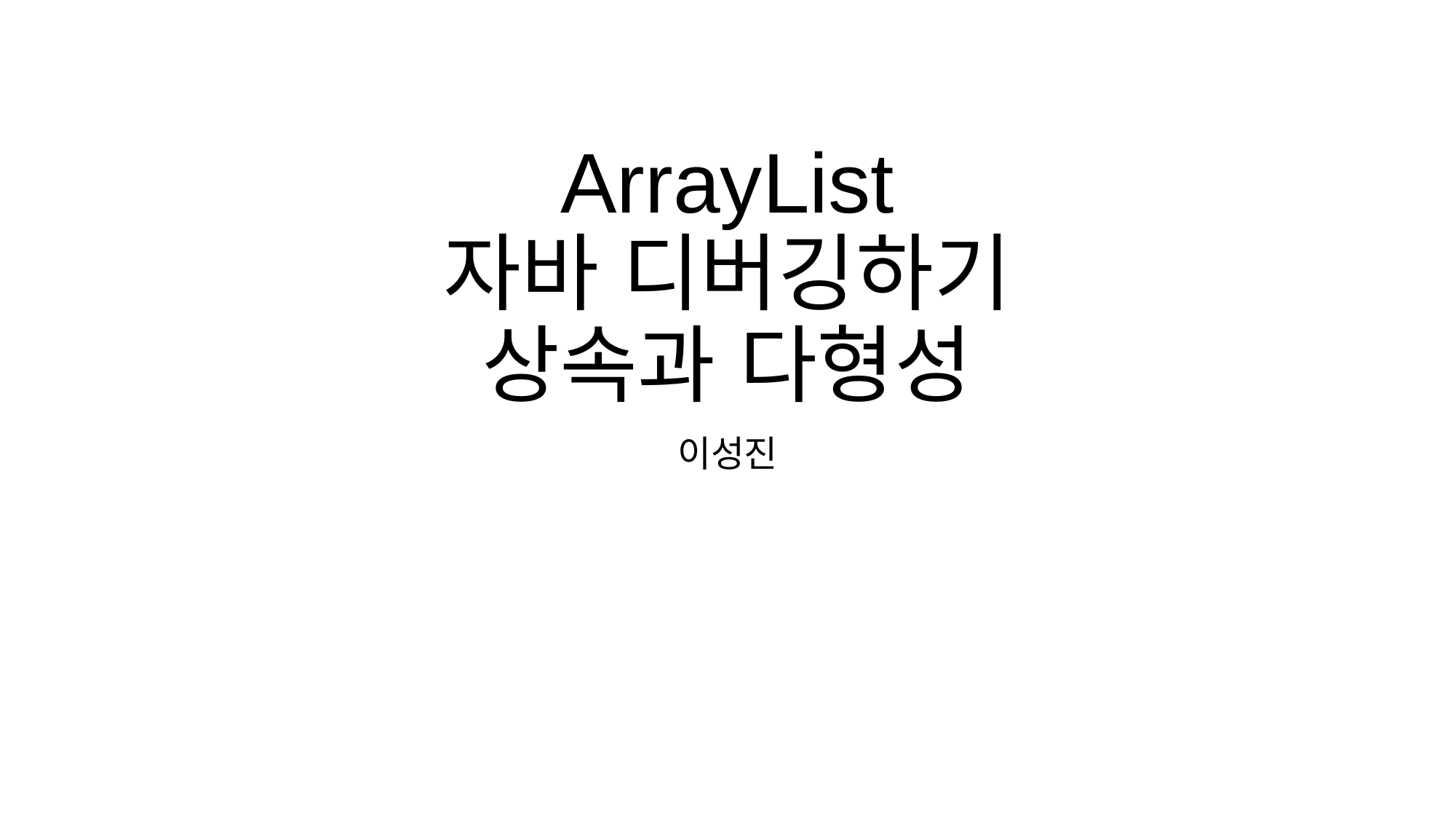

# ArrayList 자바 디버깅하기 상속과 다형성
이성진